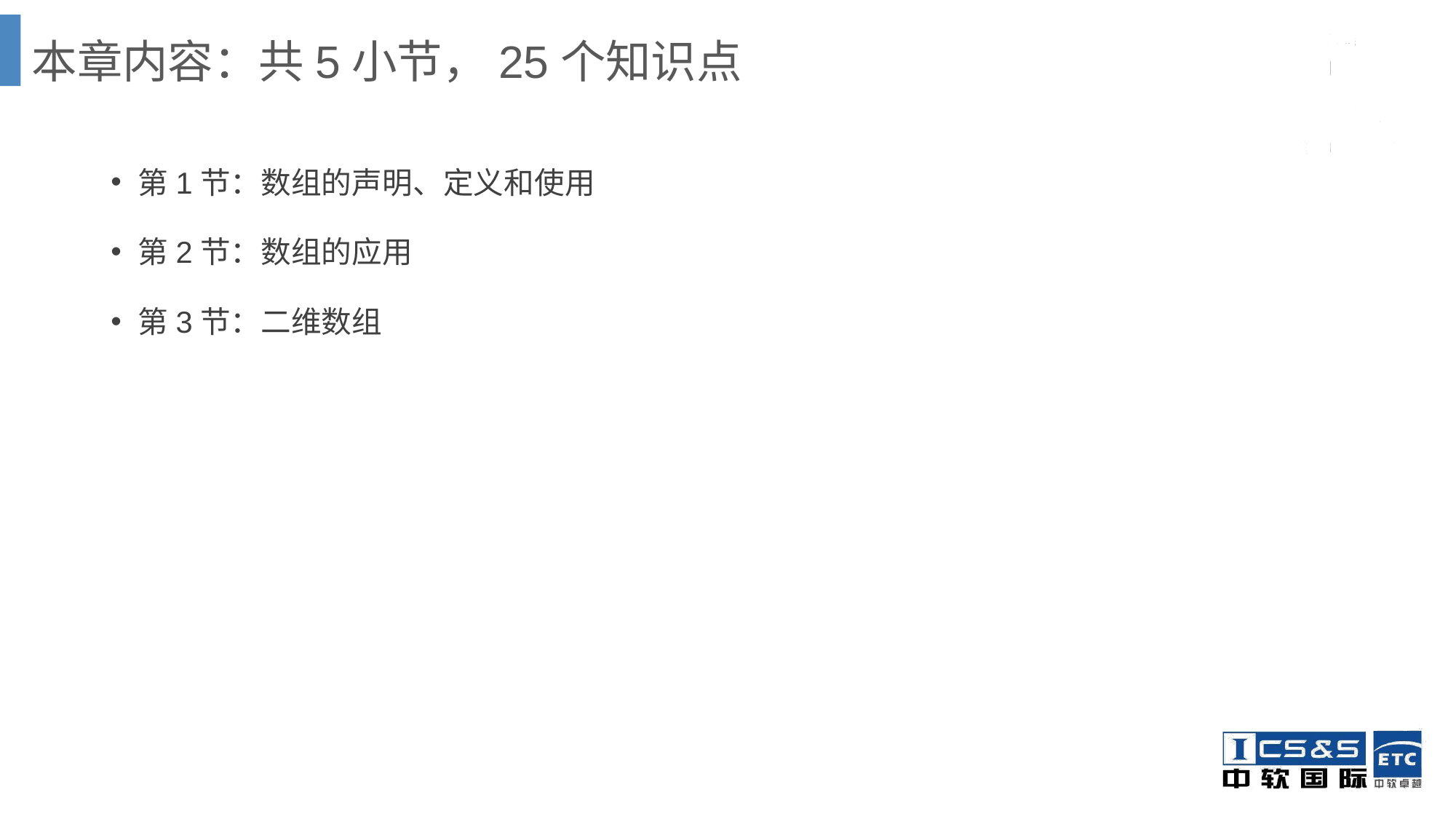

# 本章内容：共5小节，25个知识点
第1节：数组的声明、定义和使用
第2节：数组的应用
第3节：二维数组